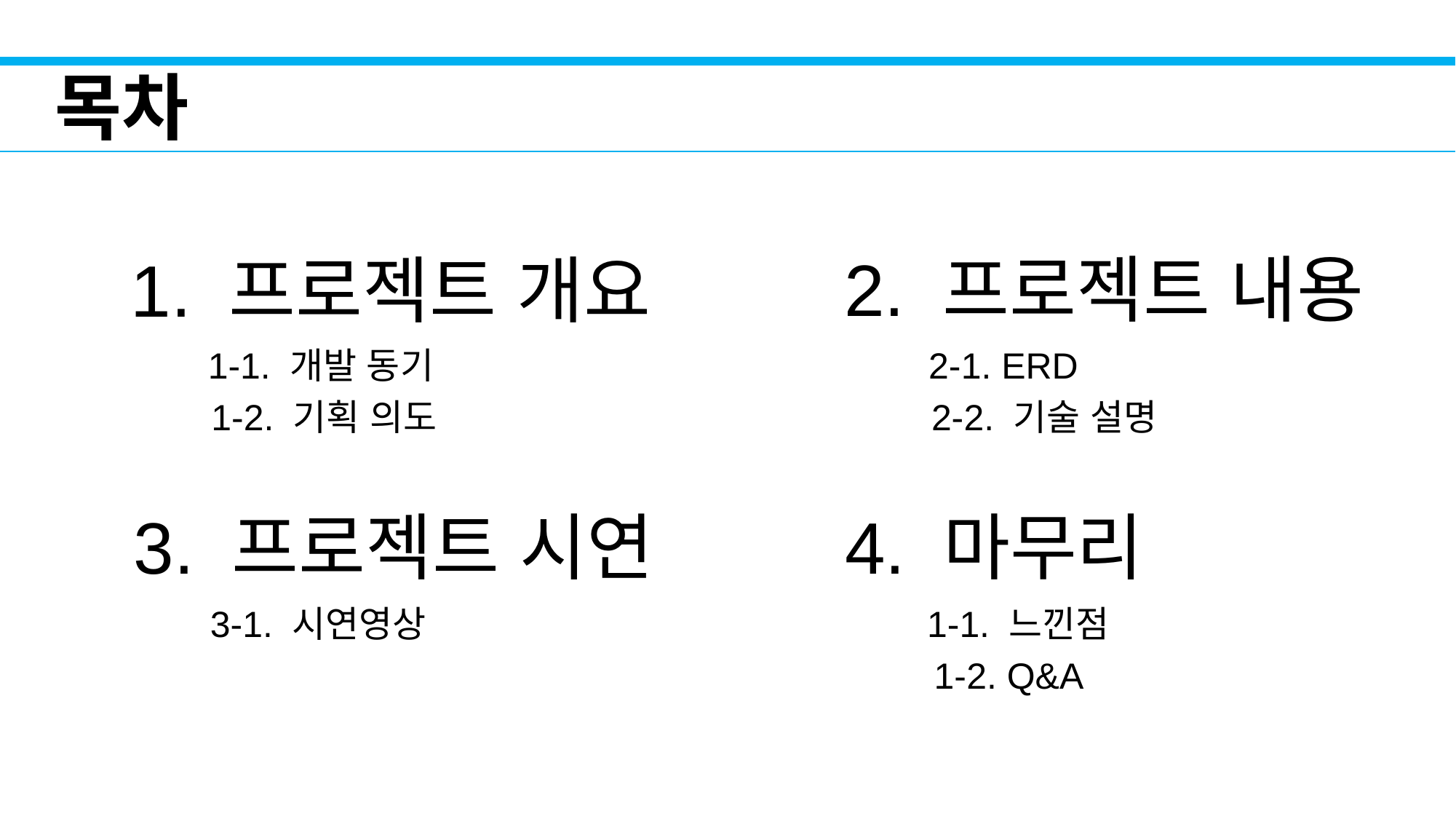

목차
2. 프로젝트 내용
1. 프로젝트 개요
1-1. 개발 동기
2-1. ERD
1-2. 기획 의도
2-2. 기술 설명
3. 프로젝트 시연
4. 마무리
3-1. 시연영상
1-1. 느낀점
1-2. Q&A